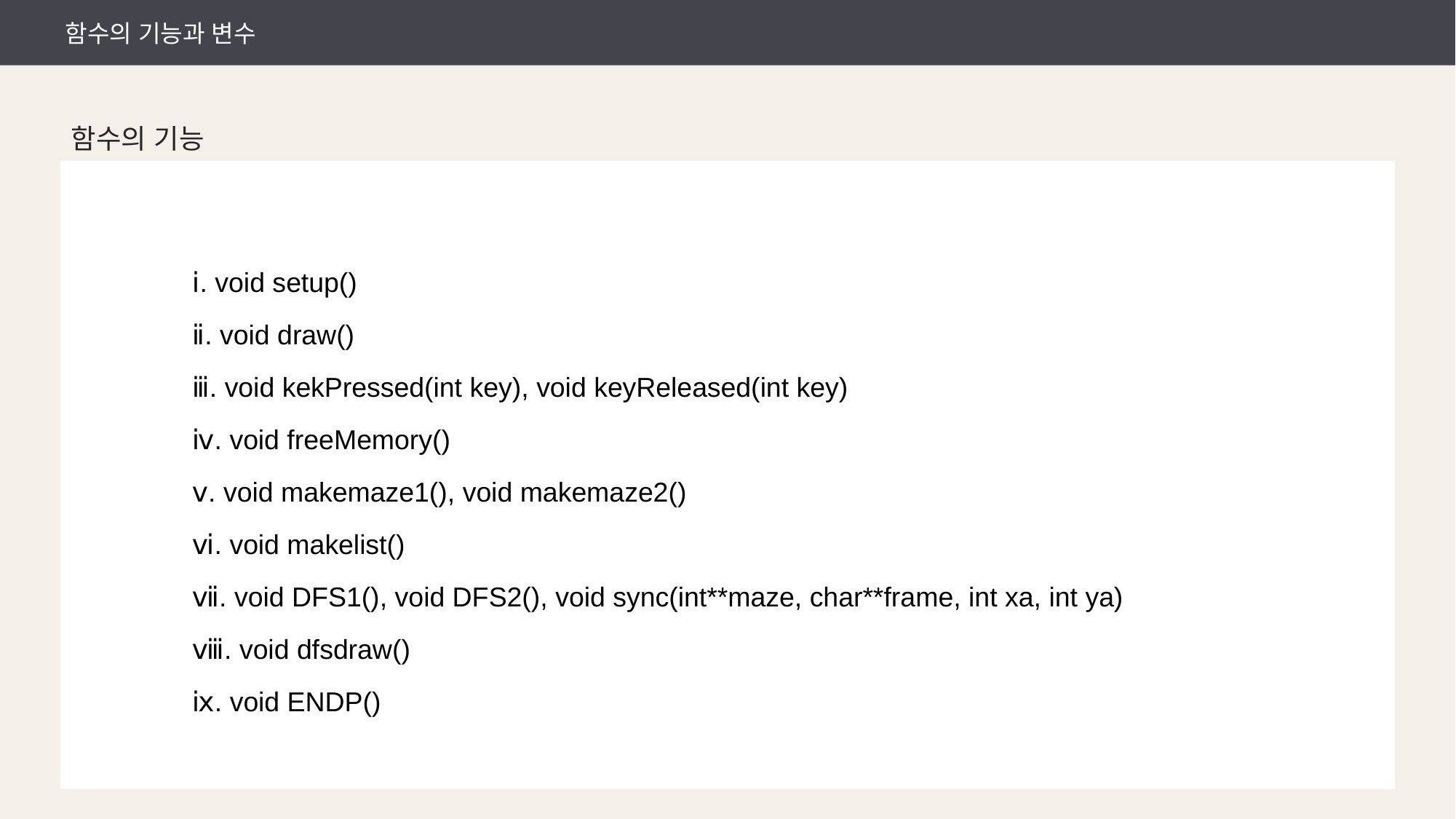

함수의 기능과 변수
함수의 기능

ⅰ. void setup()
ⅱ. void draw()
ⅲ. void kekPressed(int key), void keyReleased(int key)
ⅳ. void freeMemory()
ⅴ. void makemaze1(), void makemaze2()
ⅵ. void makelist()
ⅶ. void DFS1(), void DFS2(), void sync(int**maze, char**frame, int xa, int ya)
ⅷ. void dfsdraw()
ⅸ. void ENDP()